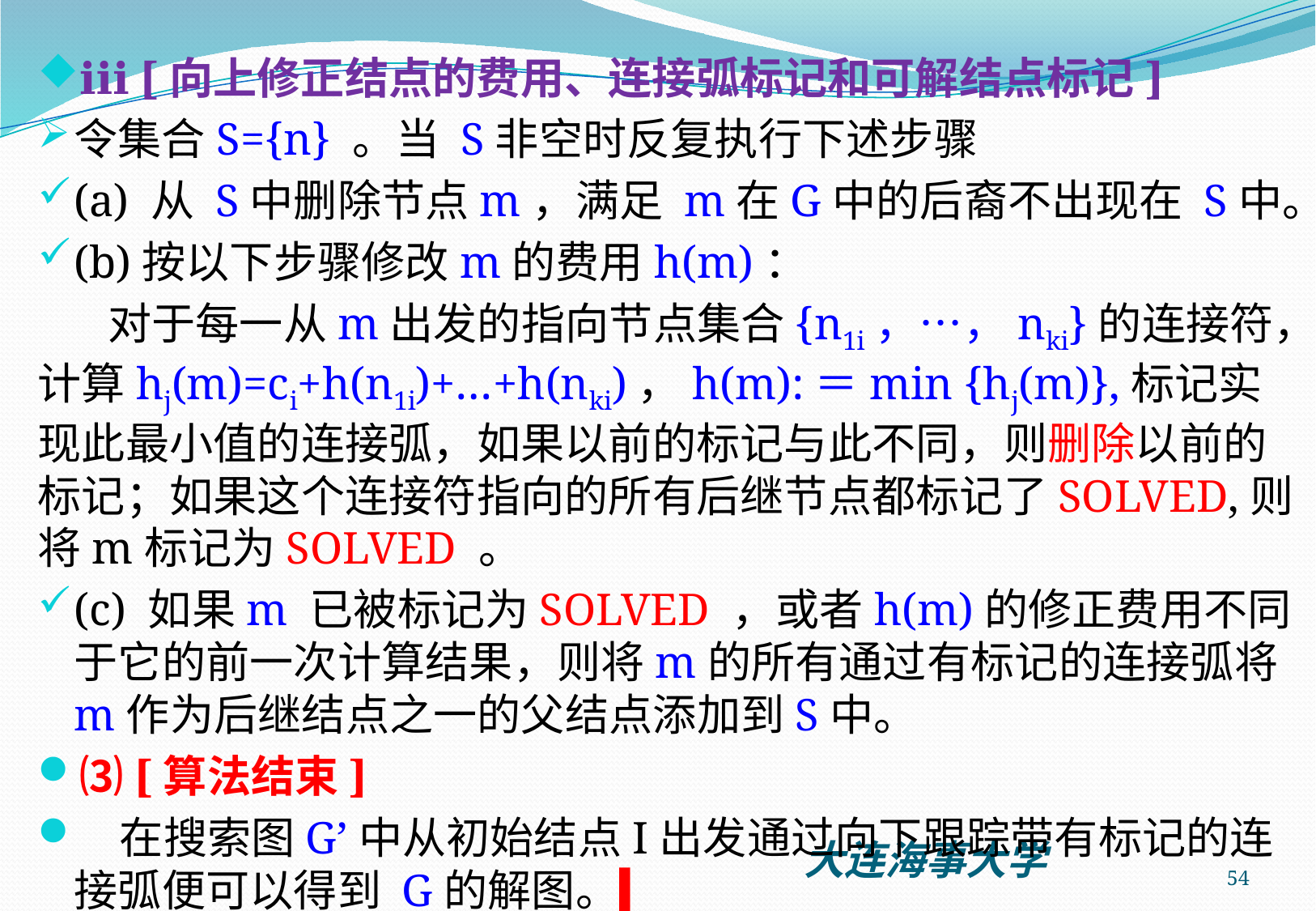

ⅲ [向上修正结点的费用、连接弧标记和可解结点标记]
令集合S={n} 。当 S非空时反复执行下述步骤
(a) 从 S中删除节点m，满足 m在G中的后裔不出现在 S中。
(b)按以下步骤修改m的费用h(m)：
      对于每一从m出发的指向节点集合{n1i，…，nki}的连接符，计算hj(m)=ci+h(n1i)+…+h(nki)，h(m):＝min {hj(m)},标记实现此最小值的连接弧，如果以前的标记与此不同，则删除以前的标记；如果这个连接符指向的所有后继节点都标记了SOLVED,则将m标记为SOLVED 。
(c) 如果m 已被标记为SOLVED ，或者h(m)的修正费用不同于它的前一次计算结果，则将m的所有通过有标记的连接弧将m作为后继结点之一的父结点添加到S中。
⑶ [算法结束]
   在搜索图G’中从初始结点I出发通过向下跟踪带有标记的连接弧便可以得到 G的解图。▎
54